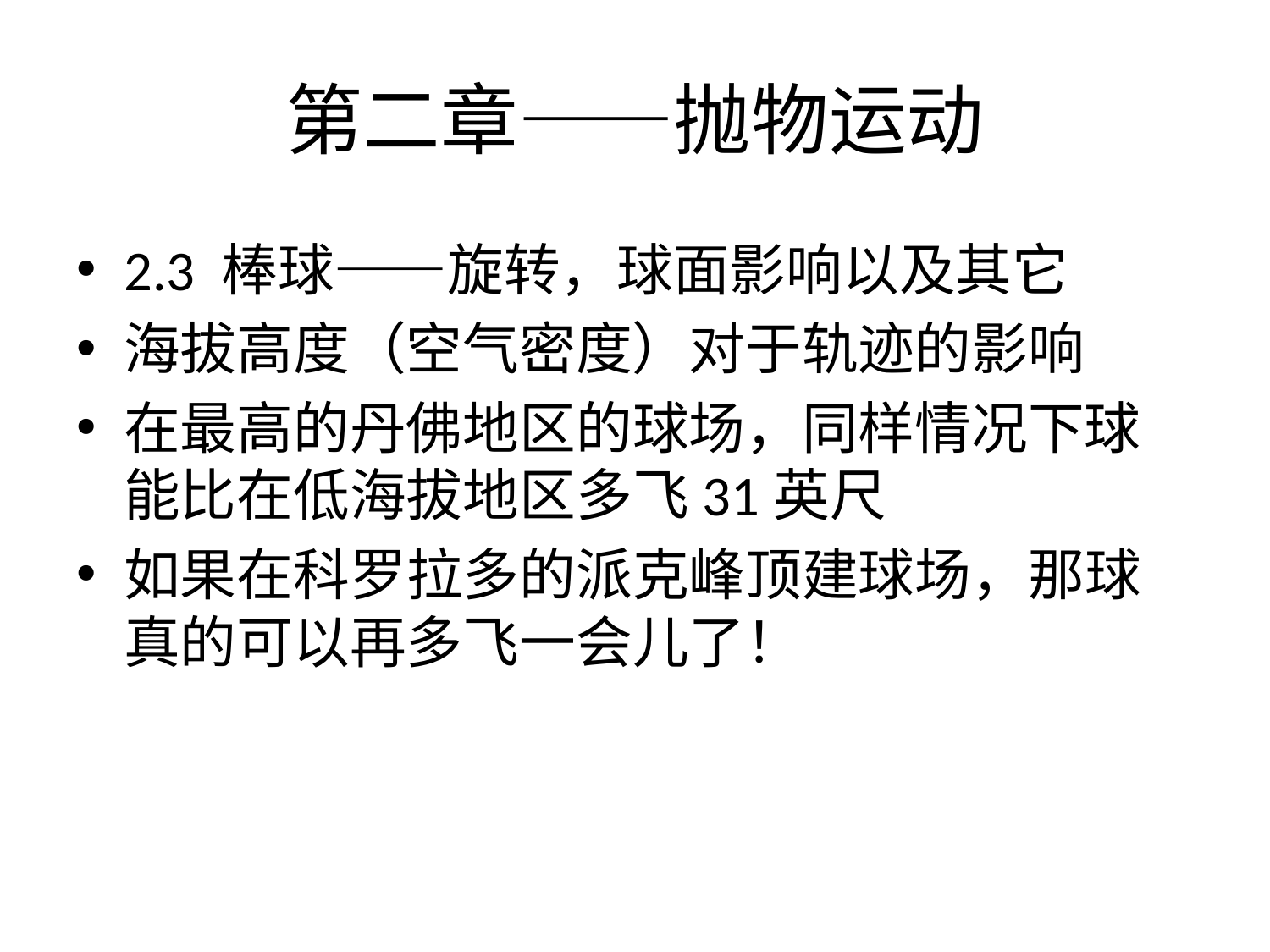

# 第二章——抛物运动
2.3 棒球——旋转，球面影响以及其它
海拔高度（空气密度）对于轨迹的影响
在最高的丹佛地区的球场，同样情况下球能比在低海拔地区多飞31英尺
如果在科罗拉多的派克峰顶建球场，那球真的可以再多飞一会儿了！